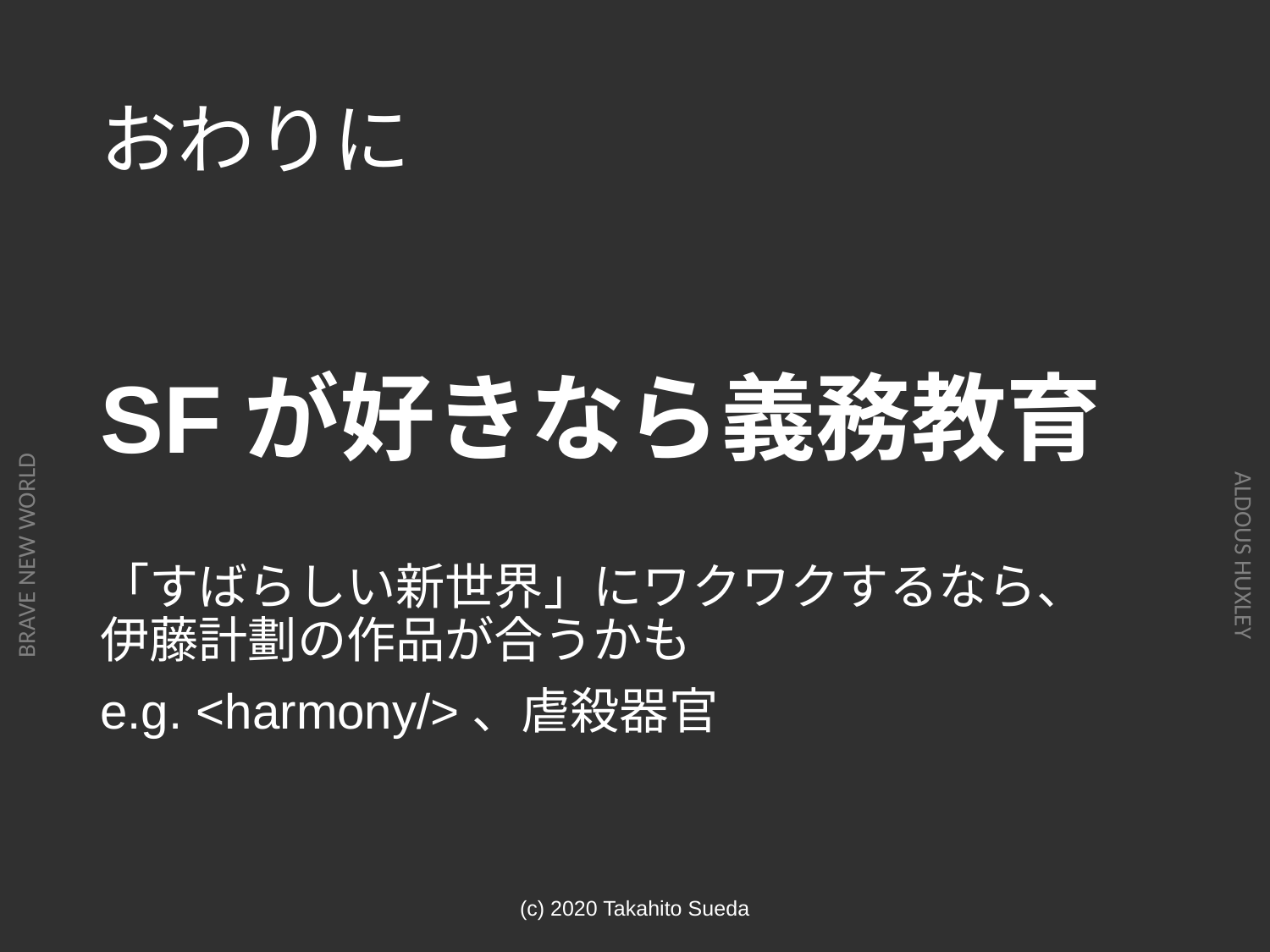

# おわりに
SFが好きなら義務教育

「すばらしい新世界」にワクワクするなら、
伊藤計劃の作品が合うかも
e.g. <harmony/>、虐殺器官
(c) 2020 Takahito Sueda